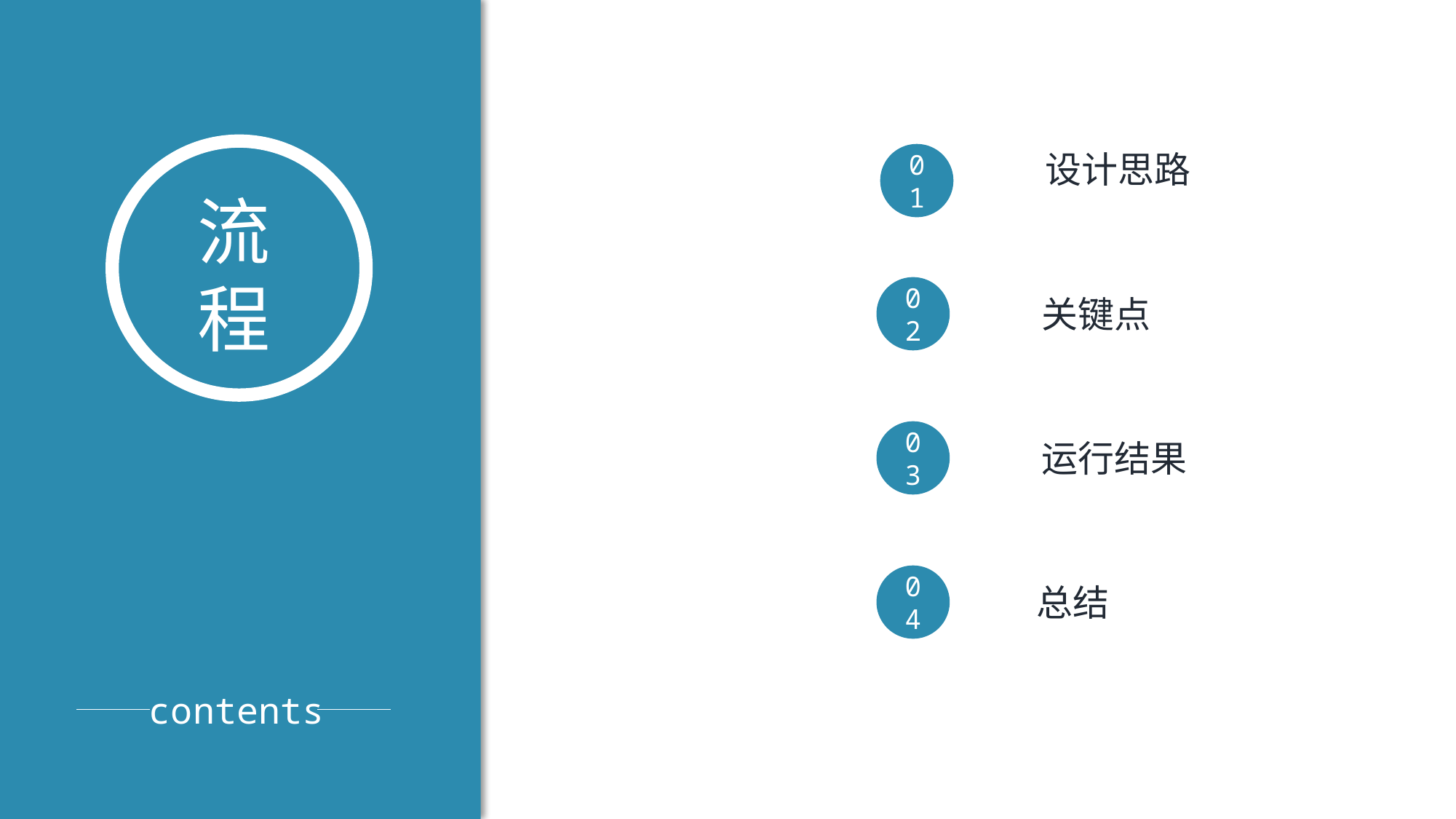

contents
设计思路
01
流程
02
关键点
03
运行结果
04
总结